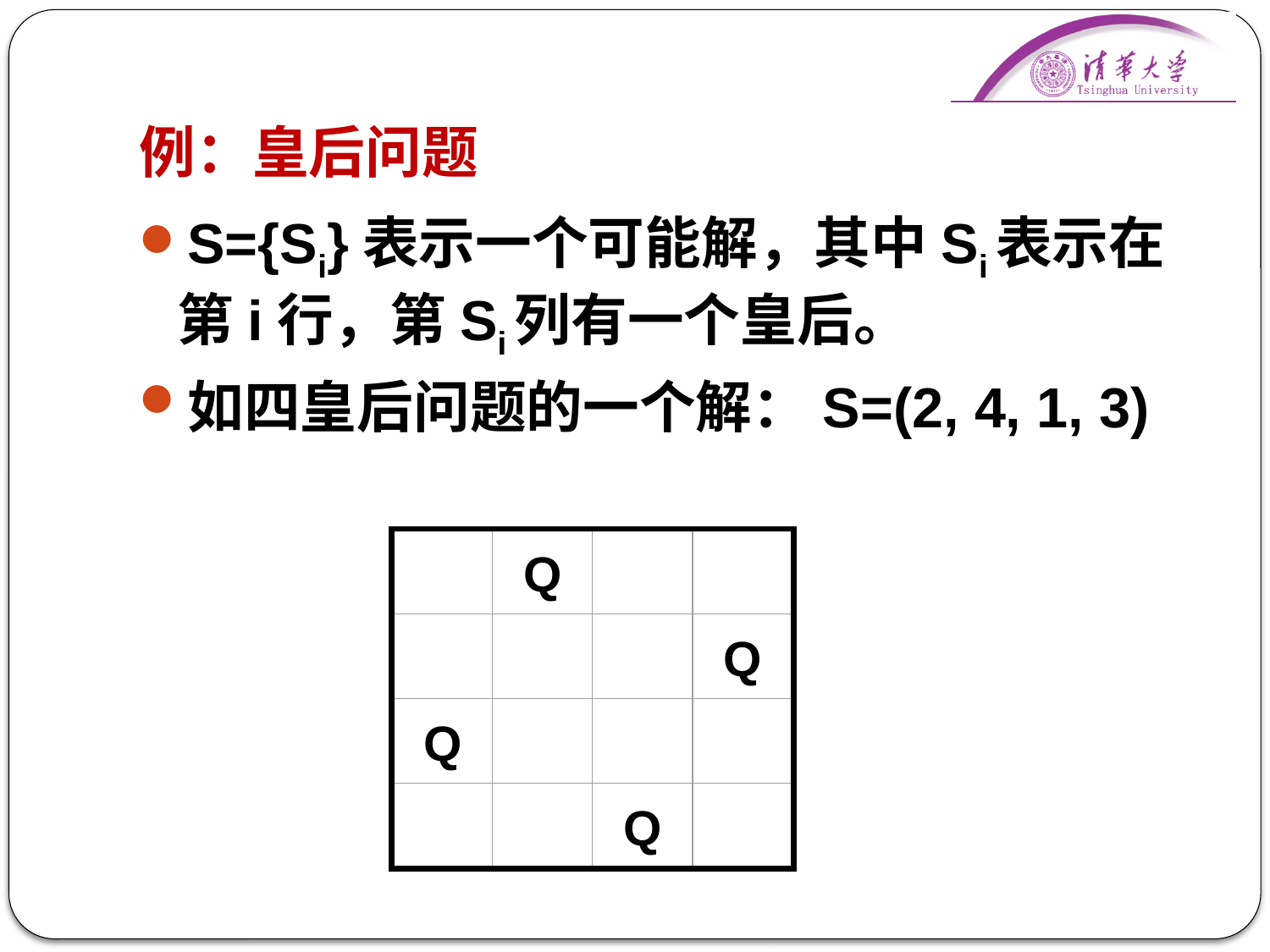

# 例：皇后问题
S={Si}表示一个可能解，其中Si表示在第i行，第Si列有一个皇后。
如四皇后问题的一个解：S=(2, 4, 1, 3)

Q

Q

Q

Q